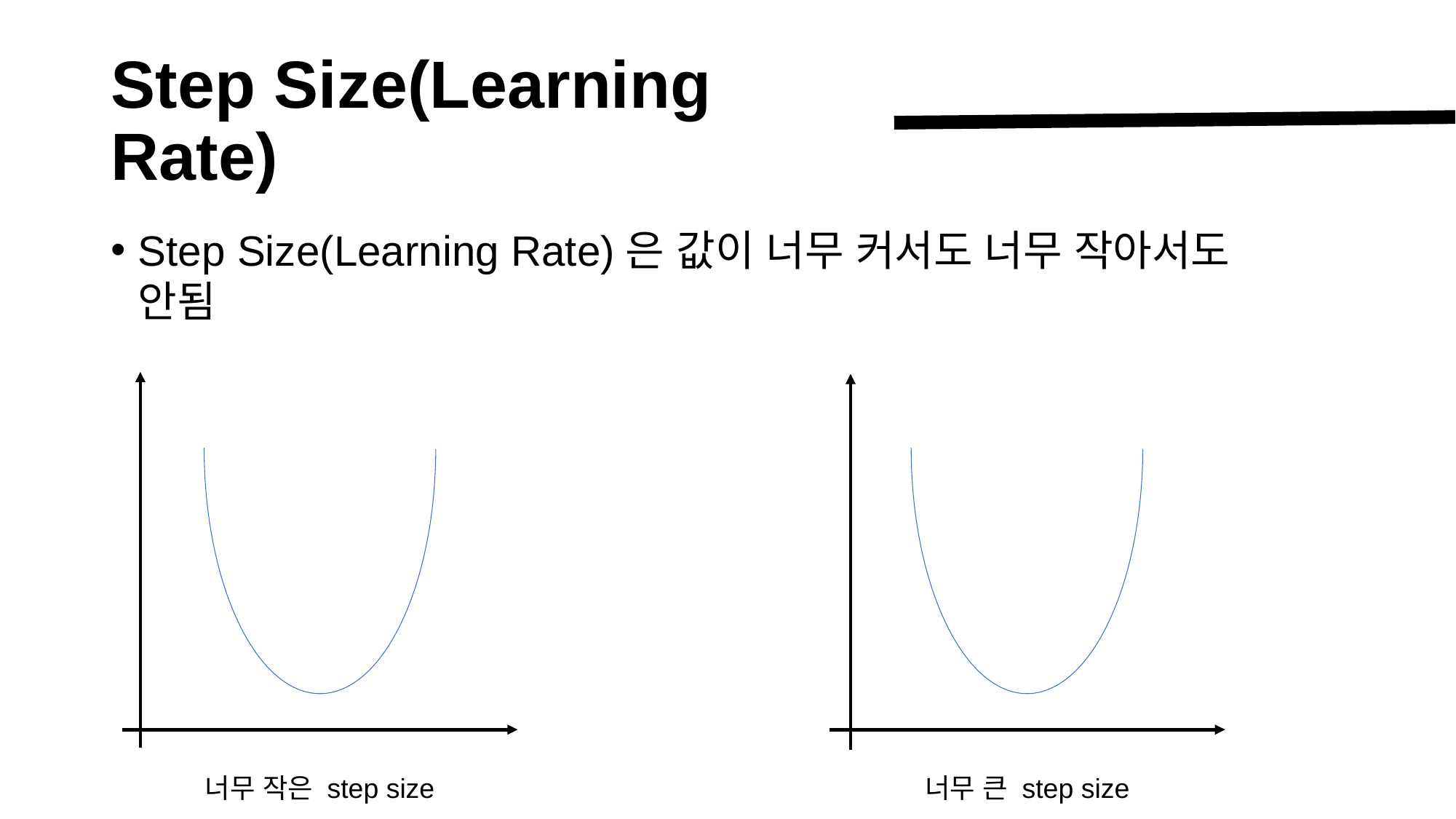

# Step Size(Learning Rate)

Step Size(Learning Rate)은 값이 너무 커서도 너무 작아서도
안됨
너무 작은 step size
너무 큰 step size